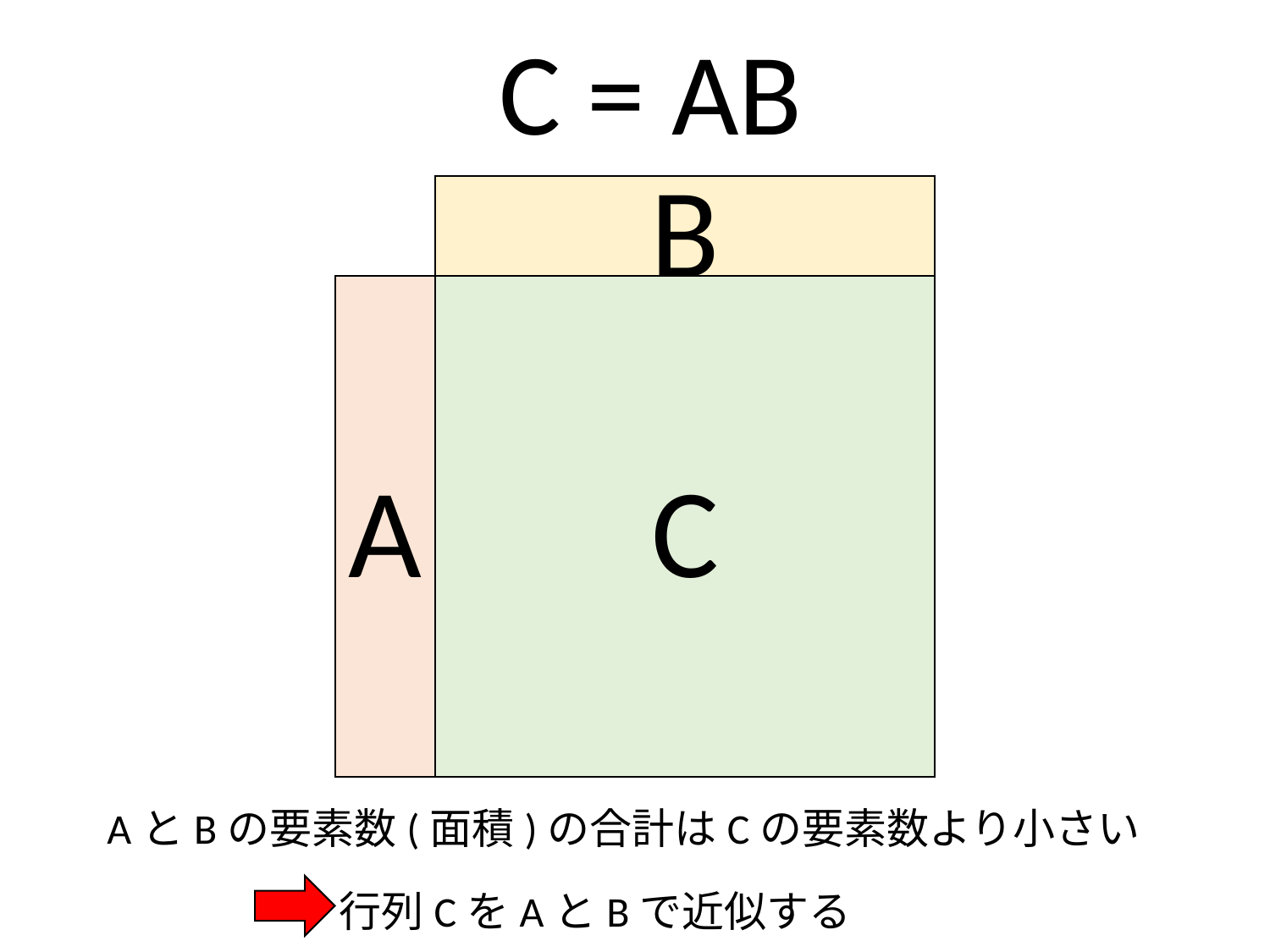

C = AB
B
A
C
AとBの要素数(面積)の合計はCの要素数より小さい

行列CをAとBで近似する